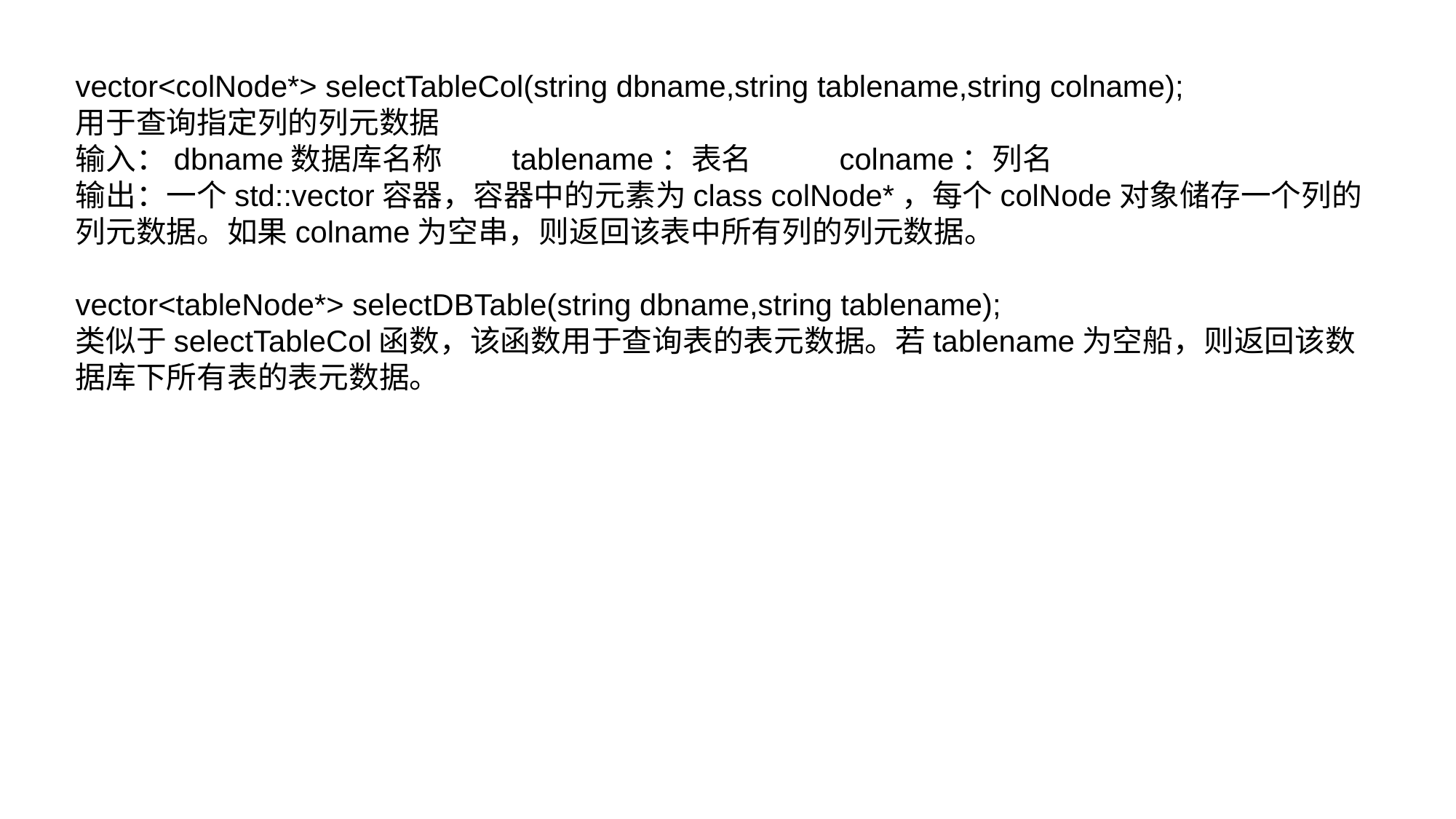

vector<colNode*> selectTableCol(string dbname,string tablename,string colname);
用于查询指定列的列元数据
输入：dbname数据库名称 	tablename：表名	colname：列名
输出：一个std::vector容器，容器中的元素为class colNode*，每个colNode对象储存一个列的列元数据。如果colname为空串，则返回该表中所有列的列元数据。

vector<tableNode*> selectDBTable(string dbname,string tablename);
类似于selectTableCol函数，该函数用于查询表的表元数据。若tablename为空船，则返回该数据库下所有表的表元数据。